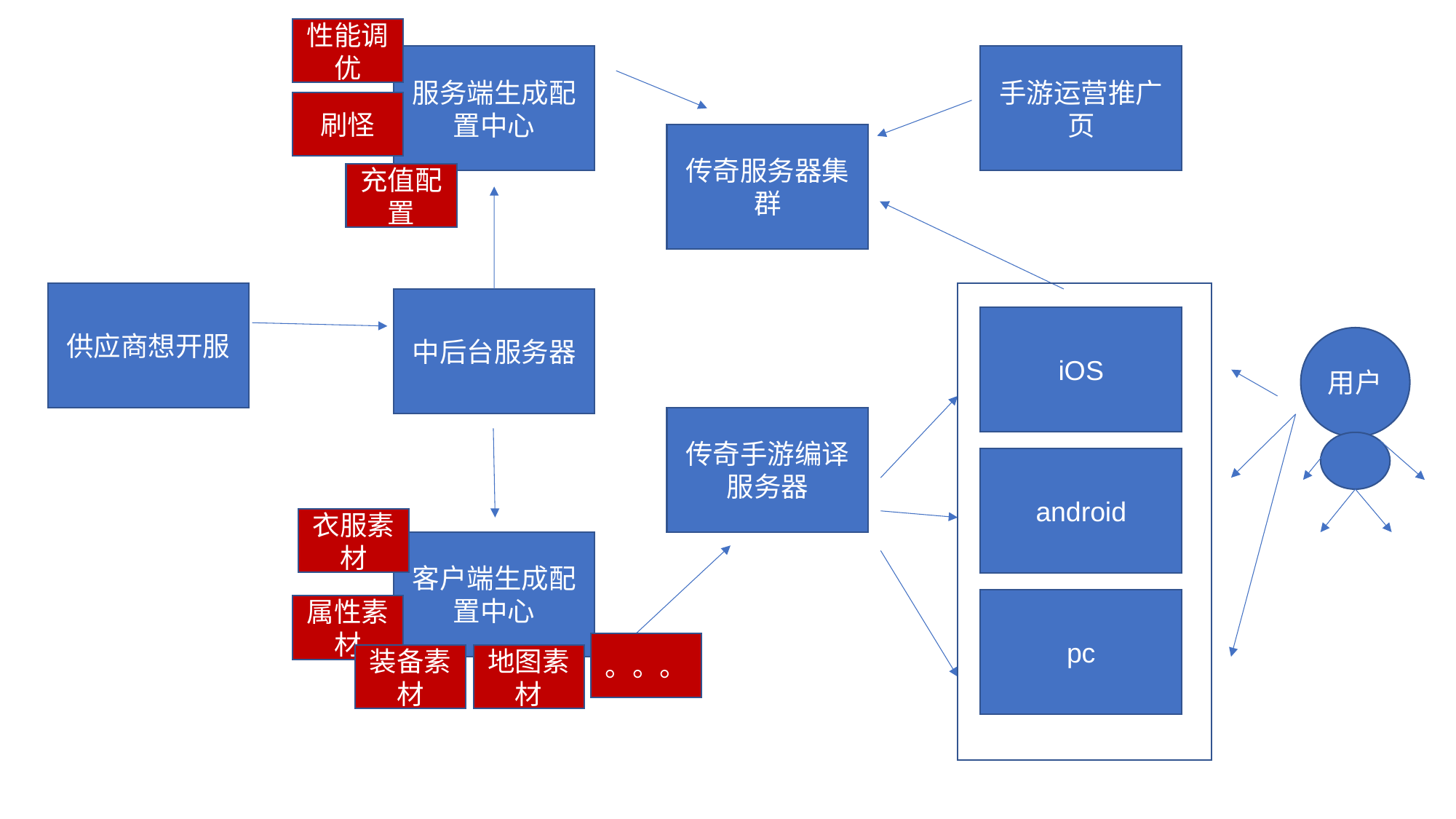

性能调优
服务端生成配置中心
手游运营推广页
刷怪
传奇服务器集群
充值配置
供应商想开服

中后台服务器
iOS
用户
传奇手游编译服务器

android
衣服素材
客户端生成配置中心
pc
属性素材
。。。
装备素材
地图素材